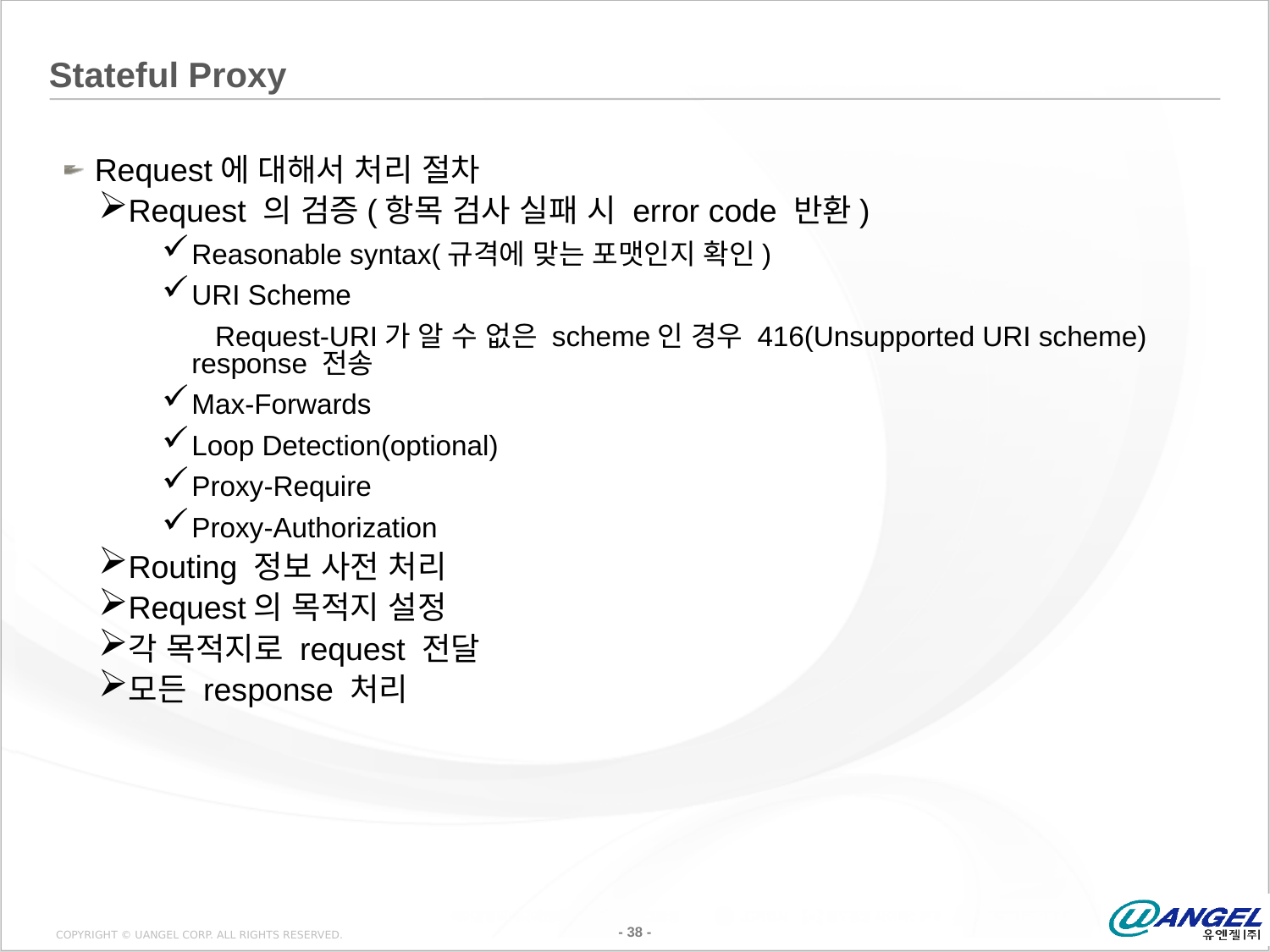

# Stateful Proxy
Request에 대해서 처리 절차
Request 의 검증(항목 검사 실패 시 error code 반환)
Reasonable syntax(규격에 맞는 포맷인지 확인)
URI Scheme
   Request-URI가 알 수 없은 scheme인 경우 416(Unsupported URI scheme) response 전송
Max-Forwards
Loop Detection(optional)
Proxy-Require
Proxy-Authorization
Routing 정보 사전 처리
Request의 목적지 설정
각 목적지로 request 전달
모든 response 처리